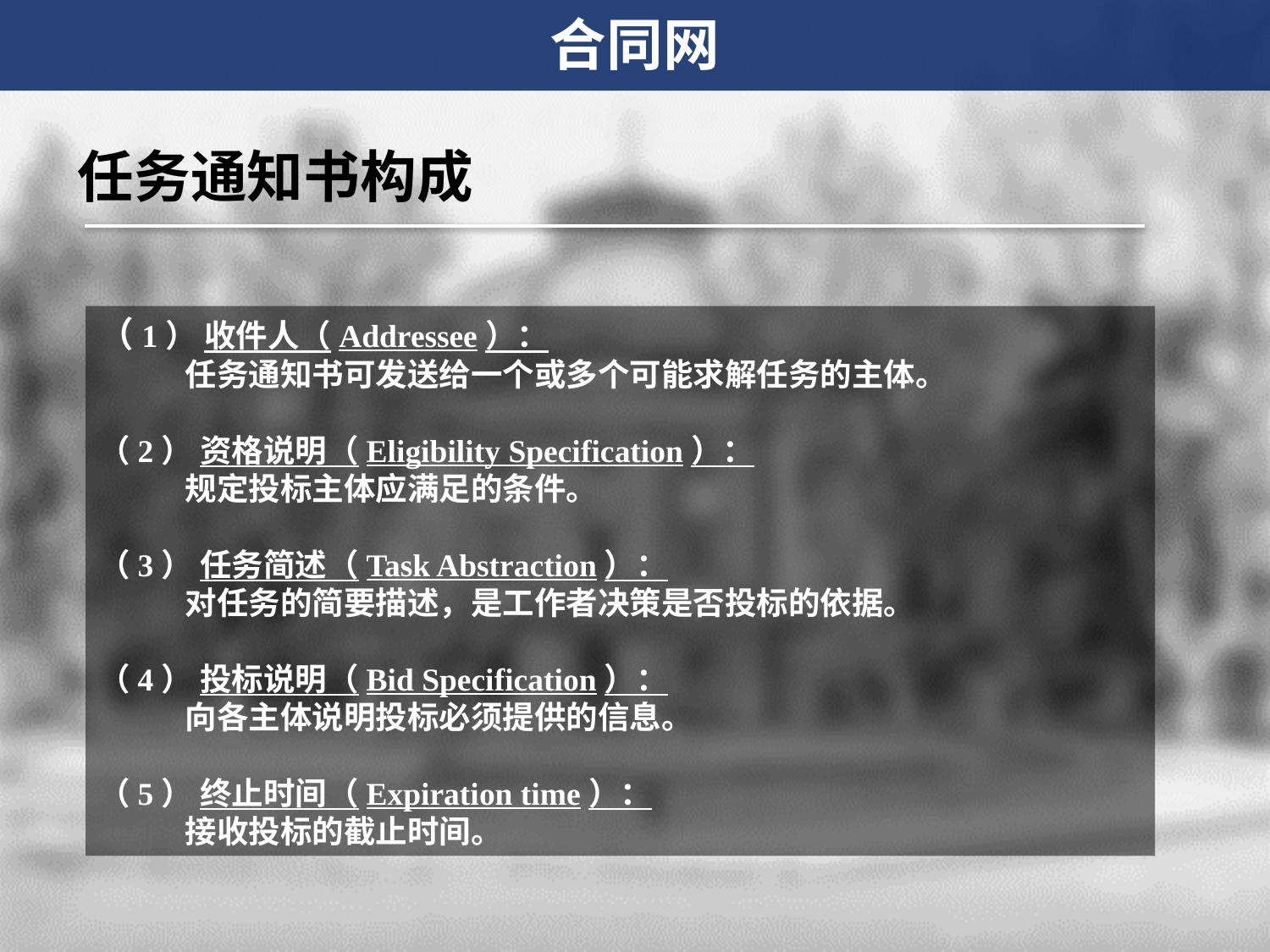

合同网
任务通知书构成
（1） 收件人（Addressee）：
           任务通知书可发送给一个或多个可能求解任务的主体。

（2） 资格说明（Eligibility Specification）：
           规定投标主体应满足的条件。

（3） 任务简述（Task Abstraction）：
           对任务的简要描述，是工作者决策是否投标的依据。

（4） 投标说明（Bid Specification）：
           向各主体说明投标必须提供的信息。

（5） 终止时间（Expiration time）：
           接收投标的截止时间。